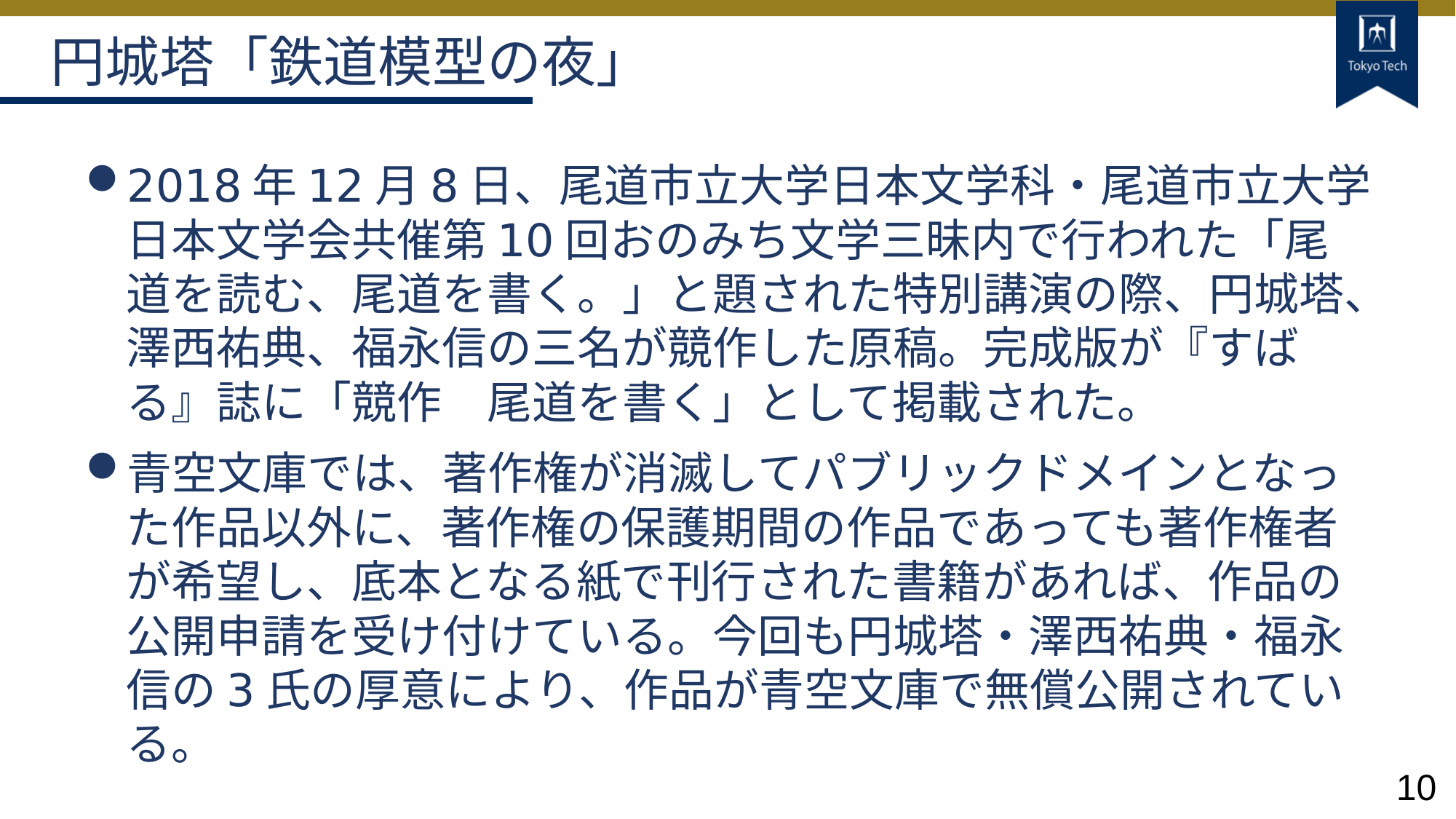

# 円城塔「鉄道模型の夜」
2018年12月8日、尾道市立大学日本文学科・尾道市立大学日本文学会共催第10回おのみち文学三昧内で行われた「尾道を読む、尾道を書く。」と題された特別講演の際、円城塔、澤西祐典、福永信の三名が競作した原稿。完成版が『すばる』誌に「競作　尾道を書く」として掲載された。
青空文庫では、著作権が消滅してパブリックドメインとなった作品以外に、著作権の保護期間の作品であっても著作権者が希望し、底本となる紙で刊行された書籍があれば、作品の公開申請を受け付けている。今回も円城塔・澤西祐典・福永信の3氏の厚意により、作品が青空文庫で無償公開されている。